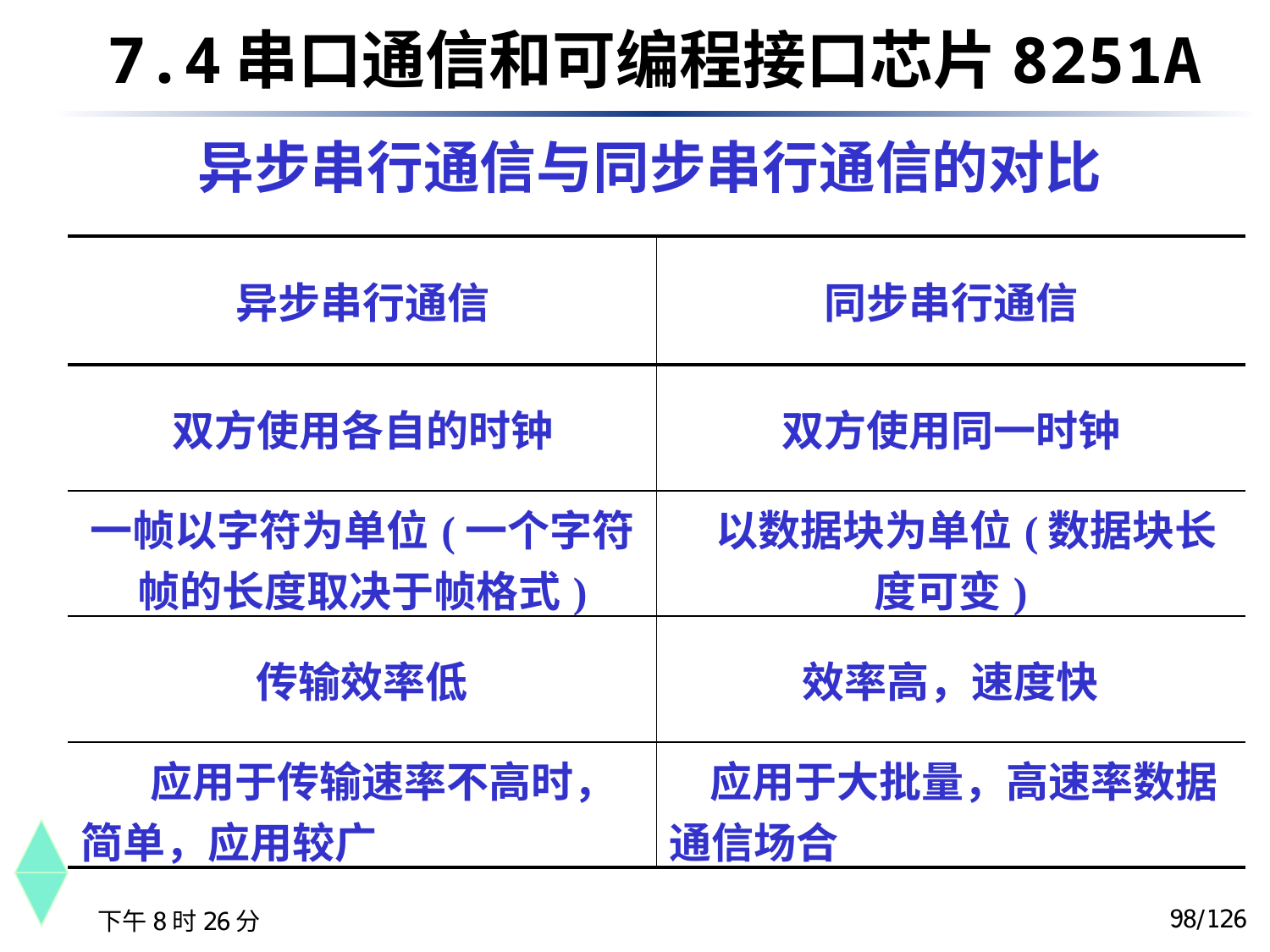

7.4	串口通信和可编程接口芯片8251A
异步串行通信与同步串行通信的对比
| 异步串行通信 | 同步串行通信 |
| --- | --- |
| 双方使用各自的时钟 | 双方使用同一时钟 |
| 一帧以字符为单位(一个字符帧的长度取决于帧格式) | 以数据块为单位(数据块长度可变) |
| 传输效率低 | 效率高，速度快 |
| 应用于传输速率不高时，简单，应用较广 | 应用于大批量，高速率数据通信场合 |
98/126
下午8时26分